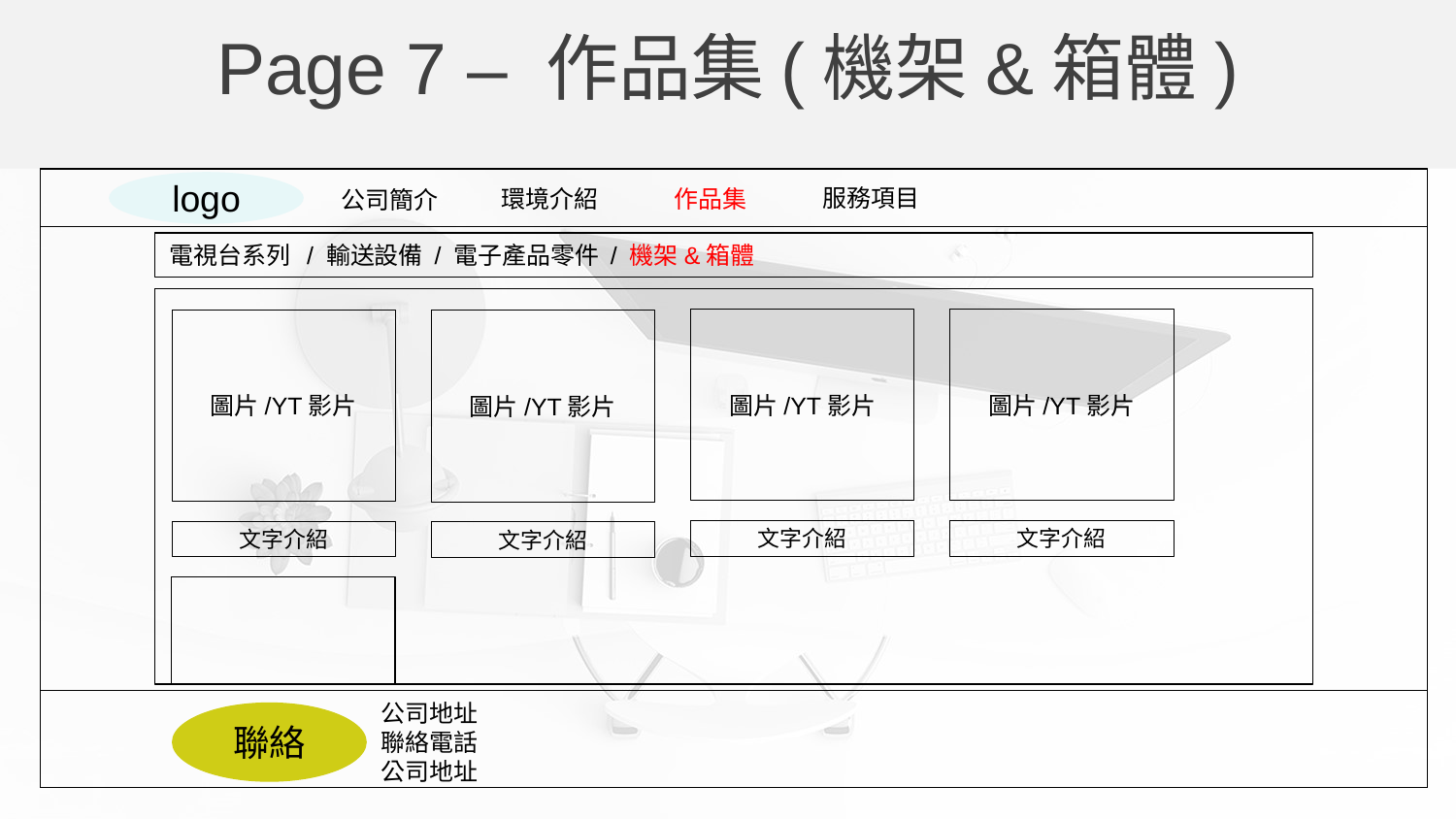

Page 7 – 作品集(機架&箱體)

logo
服務項目
作品集
環境介紹
公司簡介
電視台系列  / 輸送設備 / 電子產品零件 / 機架&箱體

圖片/YT影片
圖片/YT影片
圖片/YT影片
圖片/YT影片
文字介紹
文字介紹
文字介紹
文字介紹

公司地址
聯絡電話
公司地址
聯絡